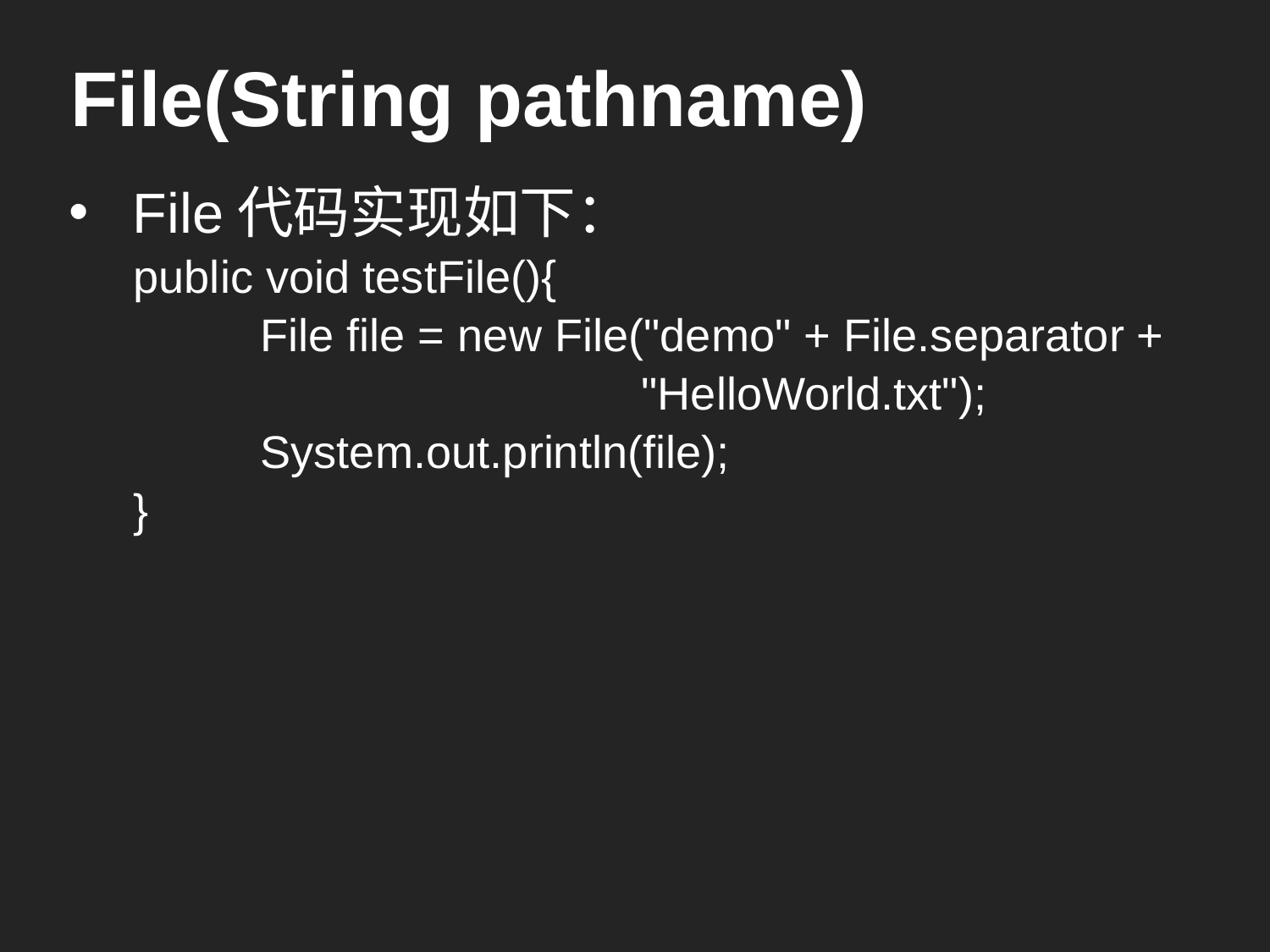

# File(String pathname)
File代码实现如下：
public void testFile(){
	File file = new File("demo" + File.separator +
				"HelloWorld.txt");
	System.out.println(file);
}